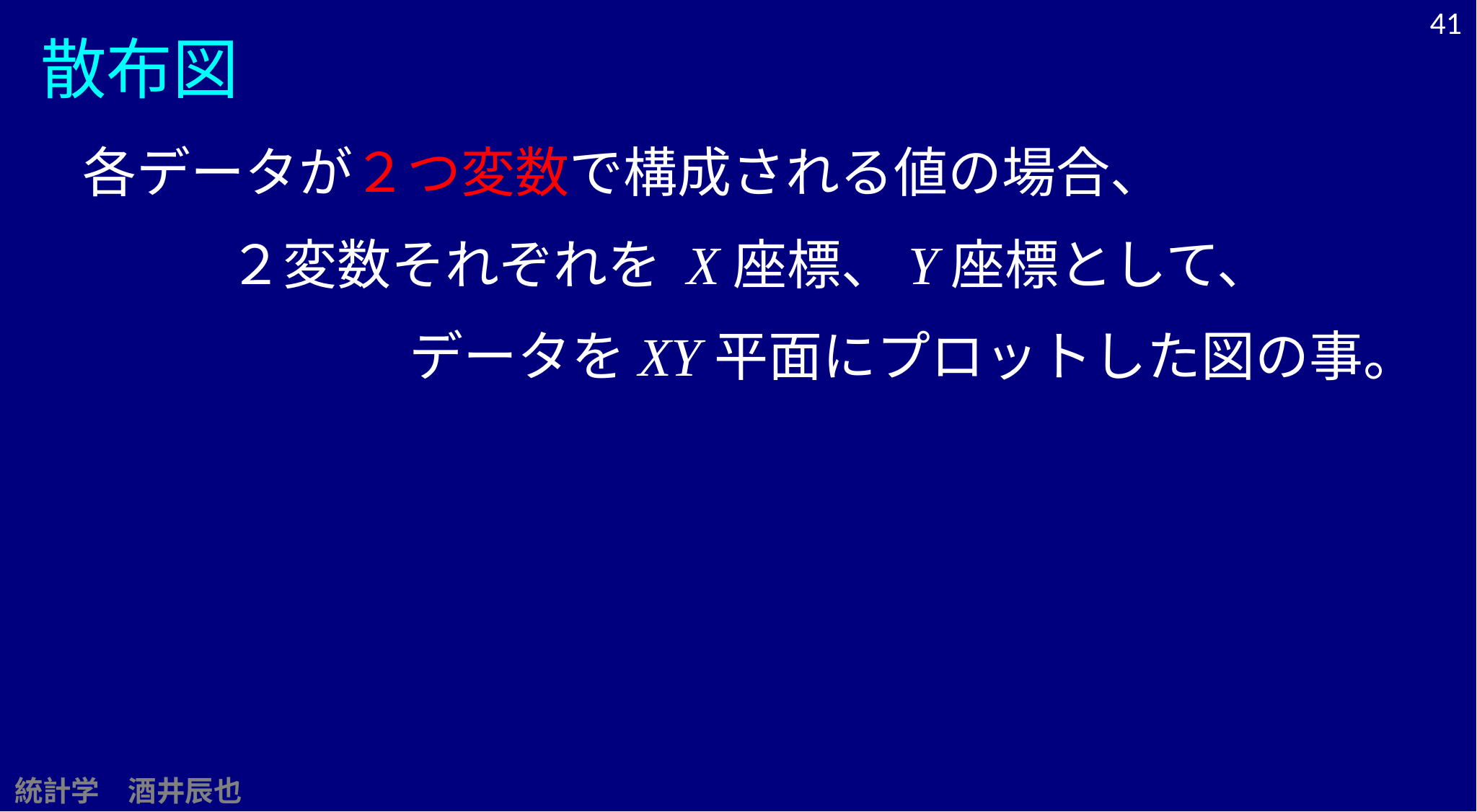

41
散布図
各データが２つ変数で構成される値の場合、
２変数それぞれを X座標、Y座標として、
データをXY平面にプロットした図の事。
統計学　酒井辰也